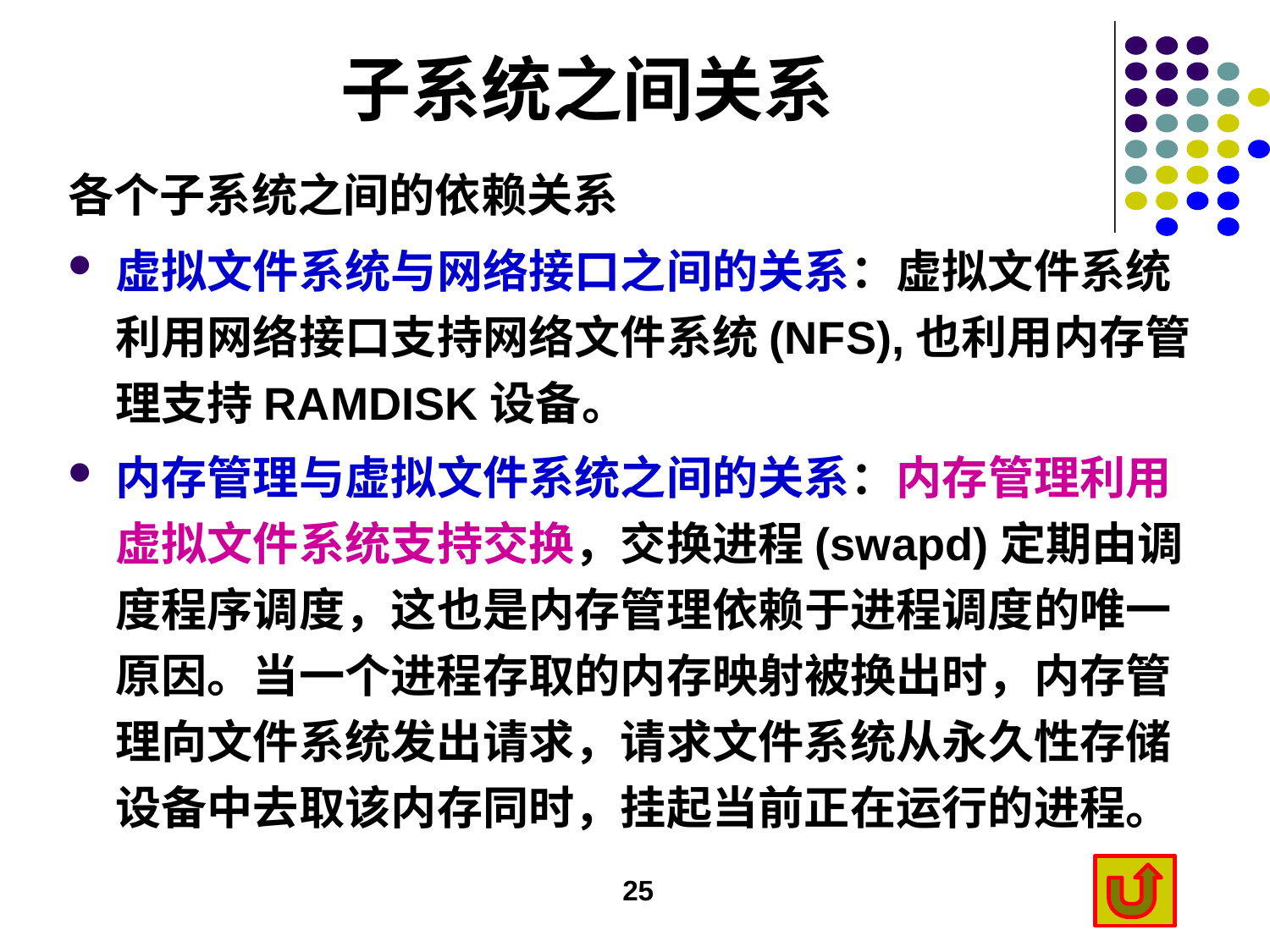

# 子系统之间关系
各个子系统之间的依赖关系
虚拟文件系统与网络接口之间的关系：虚拟文件系统利用网络接口支持网络文件系统(NFS),也利用内存管理支持RAMDISK设备。
内存管理与虚拟文件系统之间的关系：内存管理利用虚拟文件系统支持交换，交换进程(swapd)定期由调度程序调度，这也是内存管理依赖于进程调度的唯一原因。当一个进程存取的内存映射被换出时，内存管理向文件系统发出请求，请求文件系统从永久性存储设备中去取该内存同时，挂起当前正在运行的进程。

25